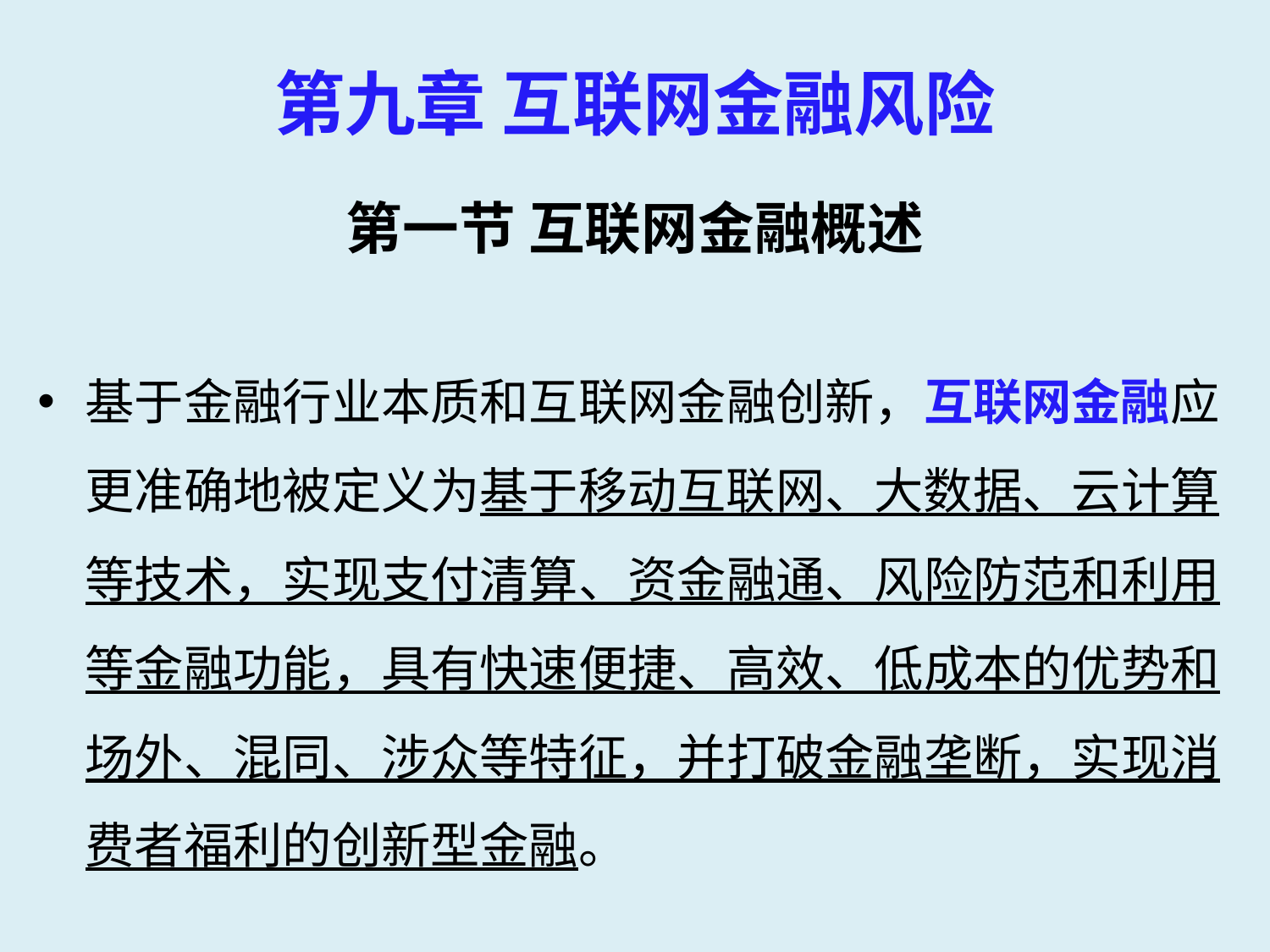

# 第九章 互联网金融风险
第一节 互联网金融概述

基于金融行业本质和互联网金融创新，互联网金融应更准确地被定义为基于移动互联网、大数据、云计算等技术，实现支付清算、资金融通、风险防范和利用等金融功能，具有快速便捷、高效、低成本的优势和场外、混同、涉众等特征，并打破金融垄断，实现消费者福利的创新型金融。
5